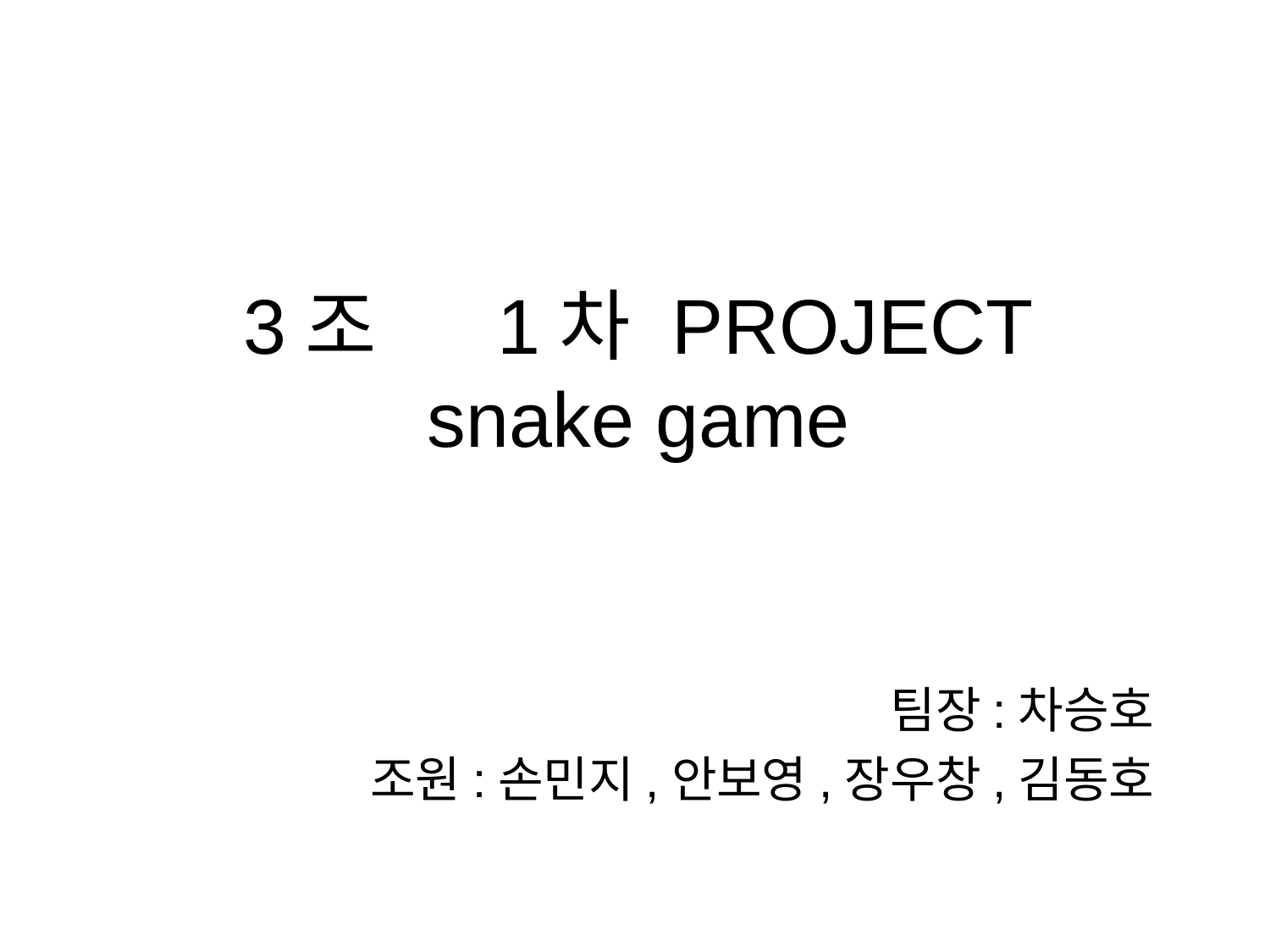

# 3조	1차 PROJECT snake game

팀장:차승호
조원:손민지,안보영,장우창,김동호